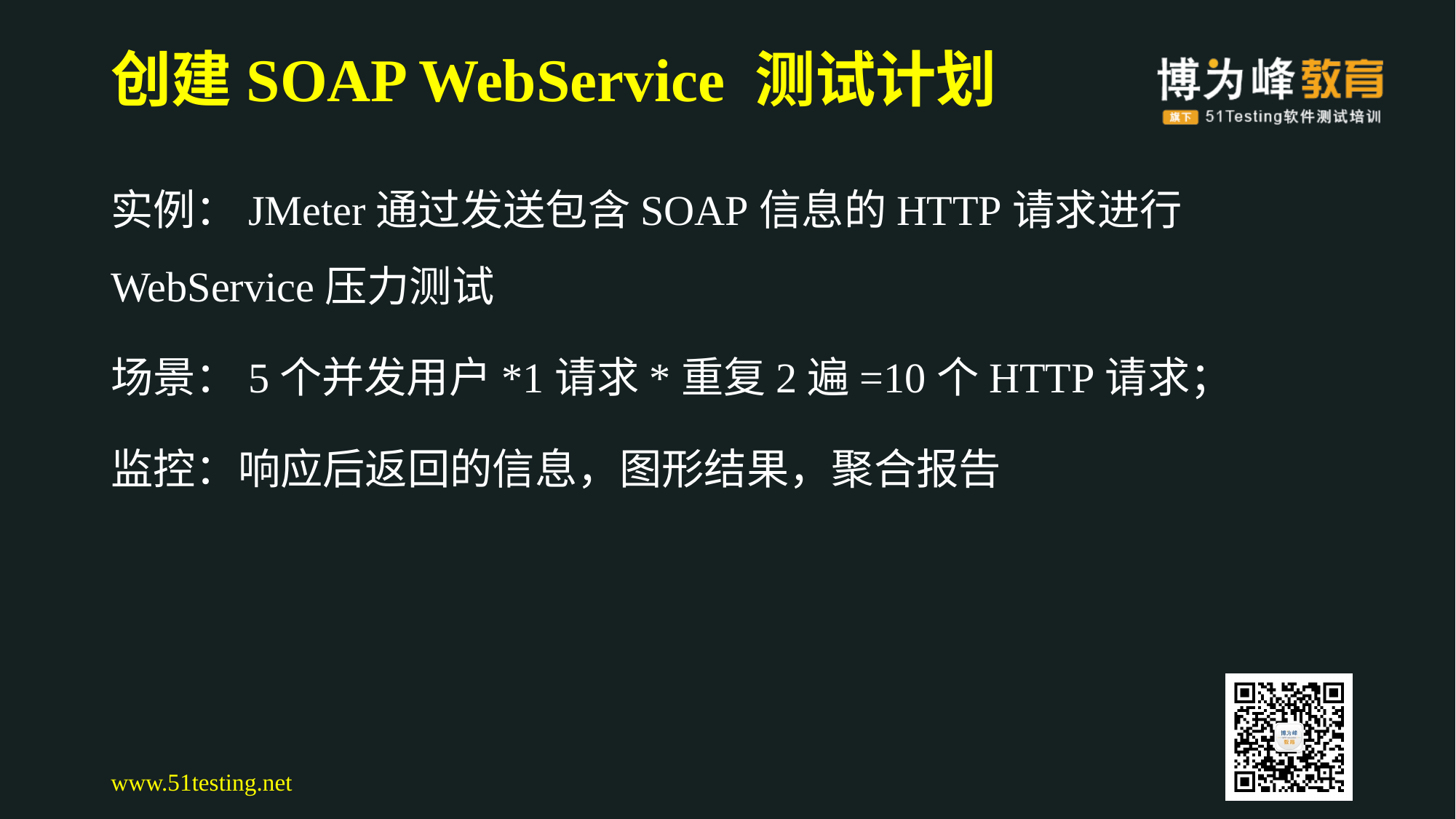

# 创建SOAP WebService 测试计划
实例：JMeter通过发送包含SOAP信息的HTTP请求进行WebService压力测试
场景：5个并发用户*1请求*重复2遍=10个HTTP请求；
监控：响应后返回的信息，图形结果，聚合报告
www.51testing.net